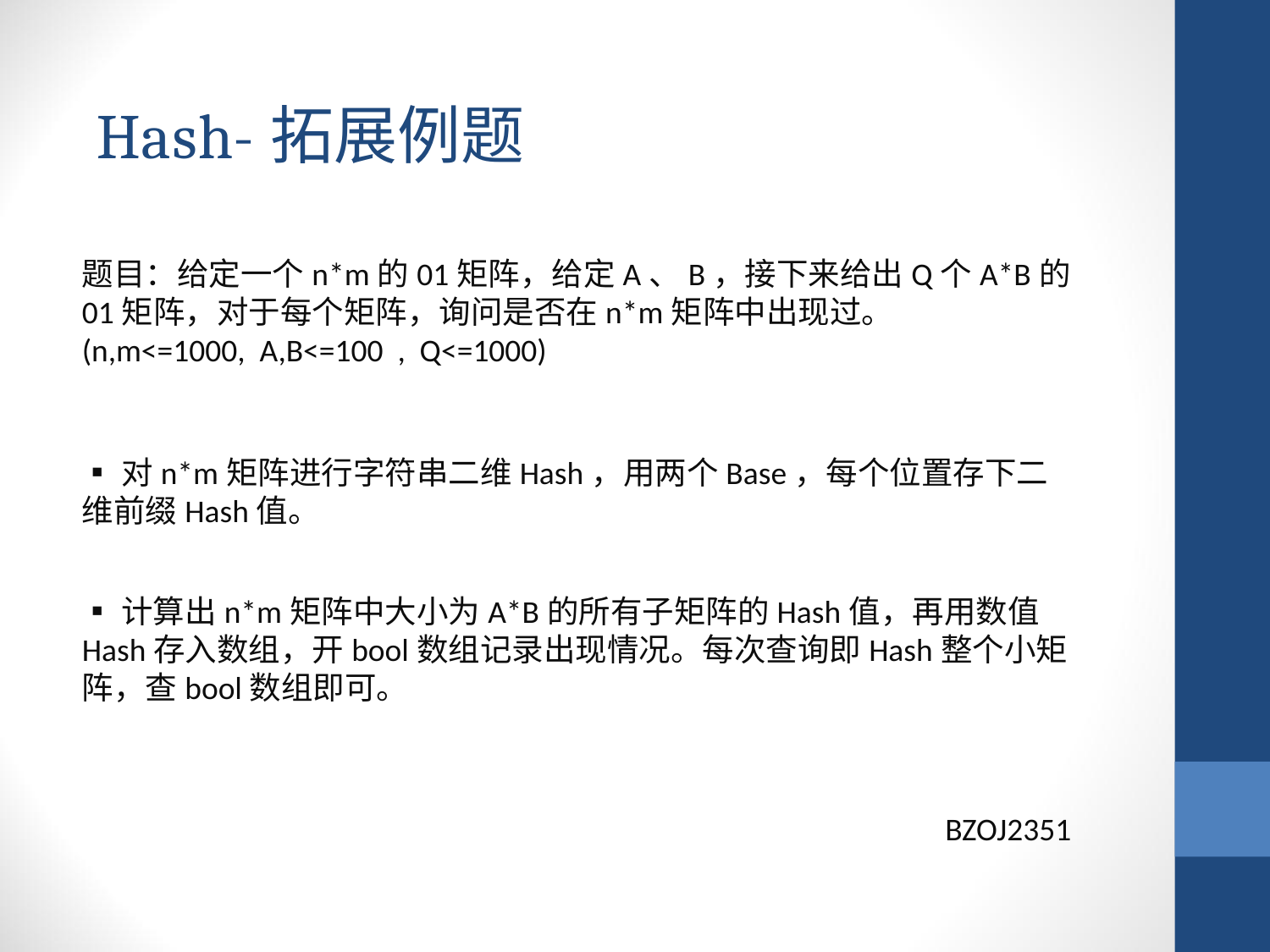

Hash-拓展例题
题目：给定一个n*m的01矩阵，给定A、B，接下来给出Q个A*B的01矩阵，对于每个矩阵，询问是否在n*m矩阵中出现过。
(n,m<=1000,  A,B<=100  ,  Q<=1000)
▪对n*m矩阵进行字符串二维Hash，用两个Base，每个位置存下二维前缀Hash值。
▪计算出n*m矩阵中大小为A*B的所有子矩阵的Hash值，再用数值Hash存入数组，开bool数组记录出现情况。每次查询即Hash整个小矩阵，查bool数组即可。
BZOJ2351